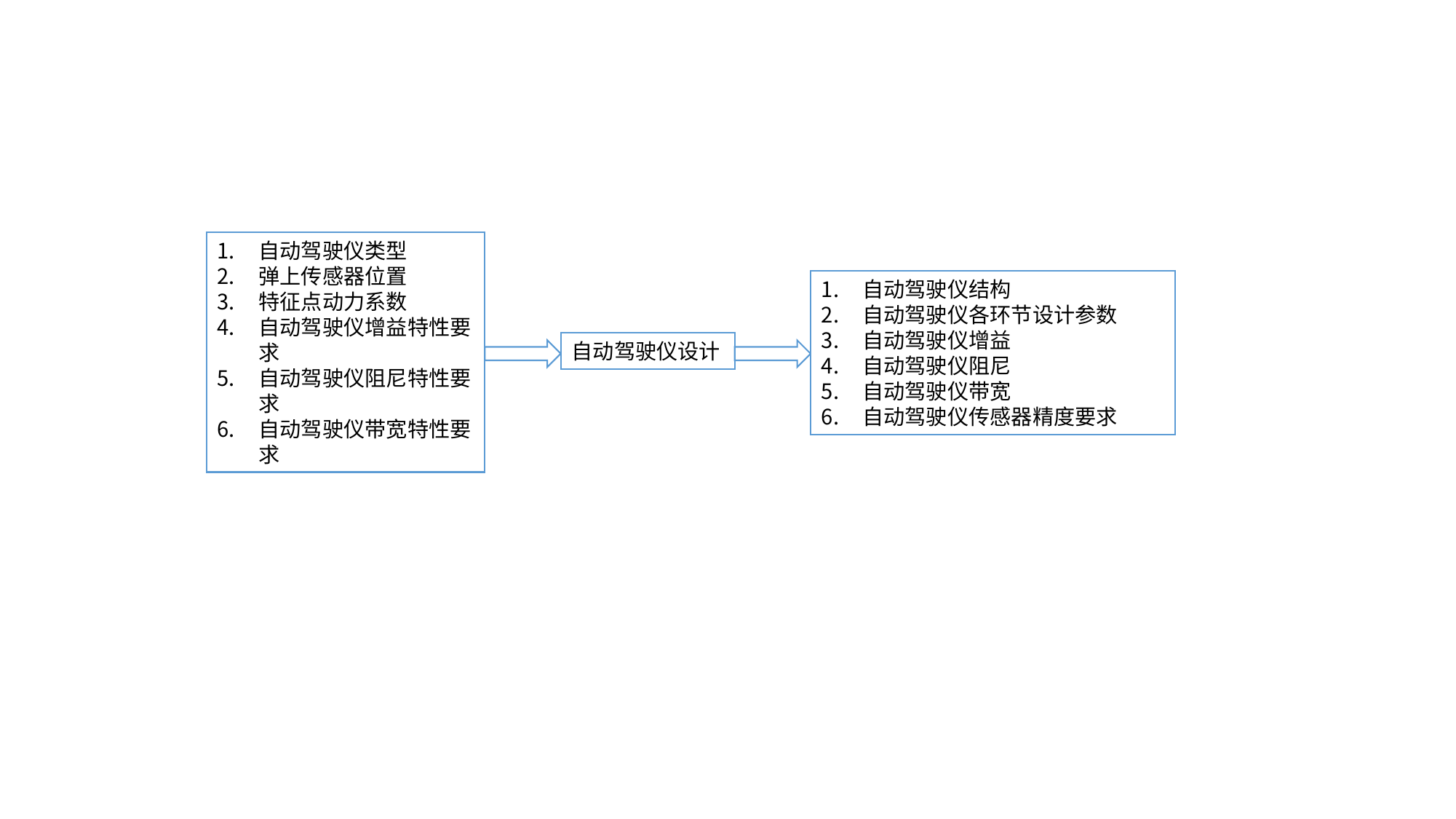

自动驾驶仪类型
弹上传感器位置
特征点动力系数
自动驾驶仪增益特性要求
自动驾驶仪阻尼特性要求
自动驾驶仪带宽特性要求
自动驾驶仪结构
自动驾驶仪各环节设计参数
自动驾驶仪增益
自动驾驶仪阻尼
自动驾驶仪带宽
自动驾驶仪传感器精度要求
自动驾驶仪设计